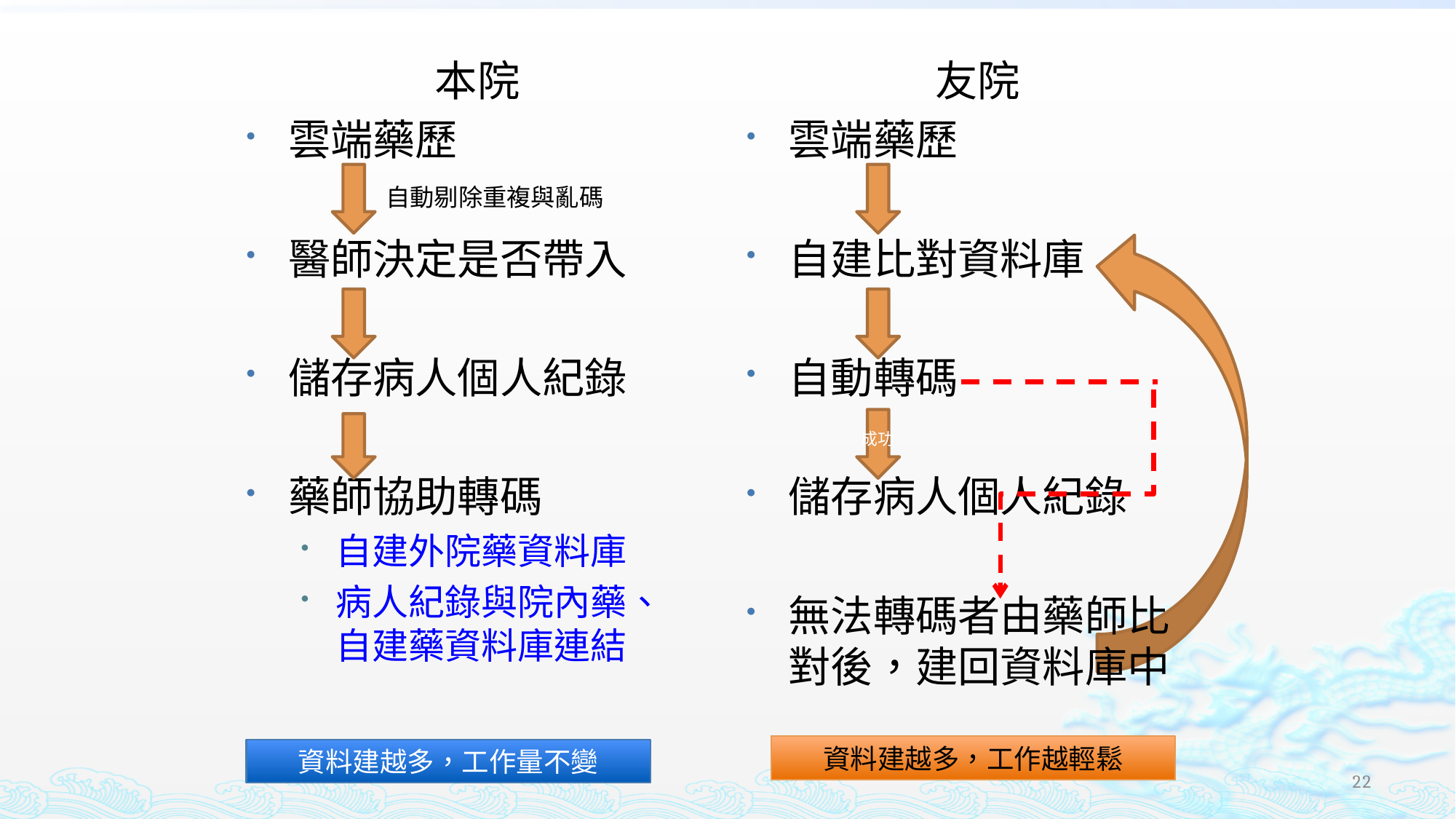

本院
雲端藥歷

醫師決定是否帶入

儲存病人個人紀錄

藥師協助轉碼
自建外院藥資料庫
病人紀錄與院內藥、
自建藥資料庫連結
友院
雲端藥歷

自建比對資料庫

自動轉碼

儲存病人個人紀錄

無法轉碼者由藥師比對後，建回資料庫中
自動剔除重複與亂碼

成功

資料建越多，工作越輕鬆
資料建越多，工作量不變
22